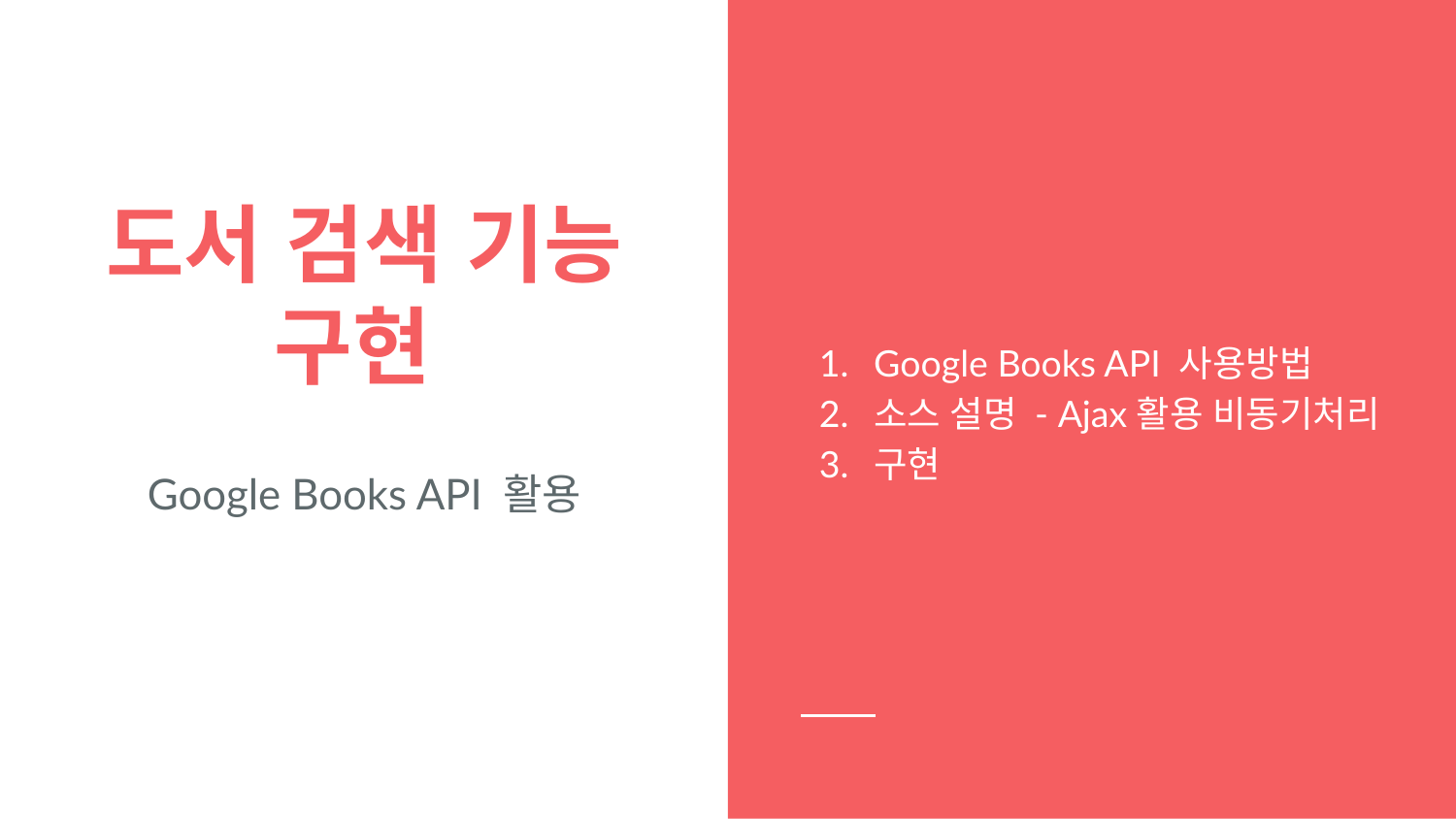

Google Books API 사용방법
소스 설명 - Ajax활용 비동기처리
구현
# 도서 검색 기능 구현

Google Books API 활용